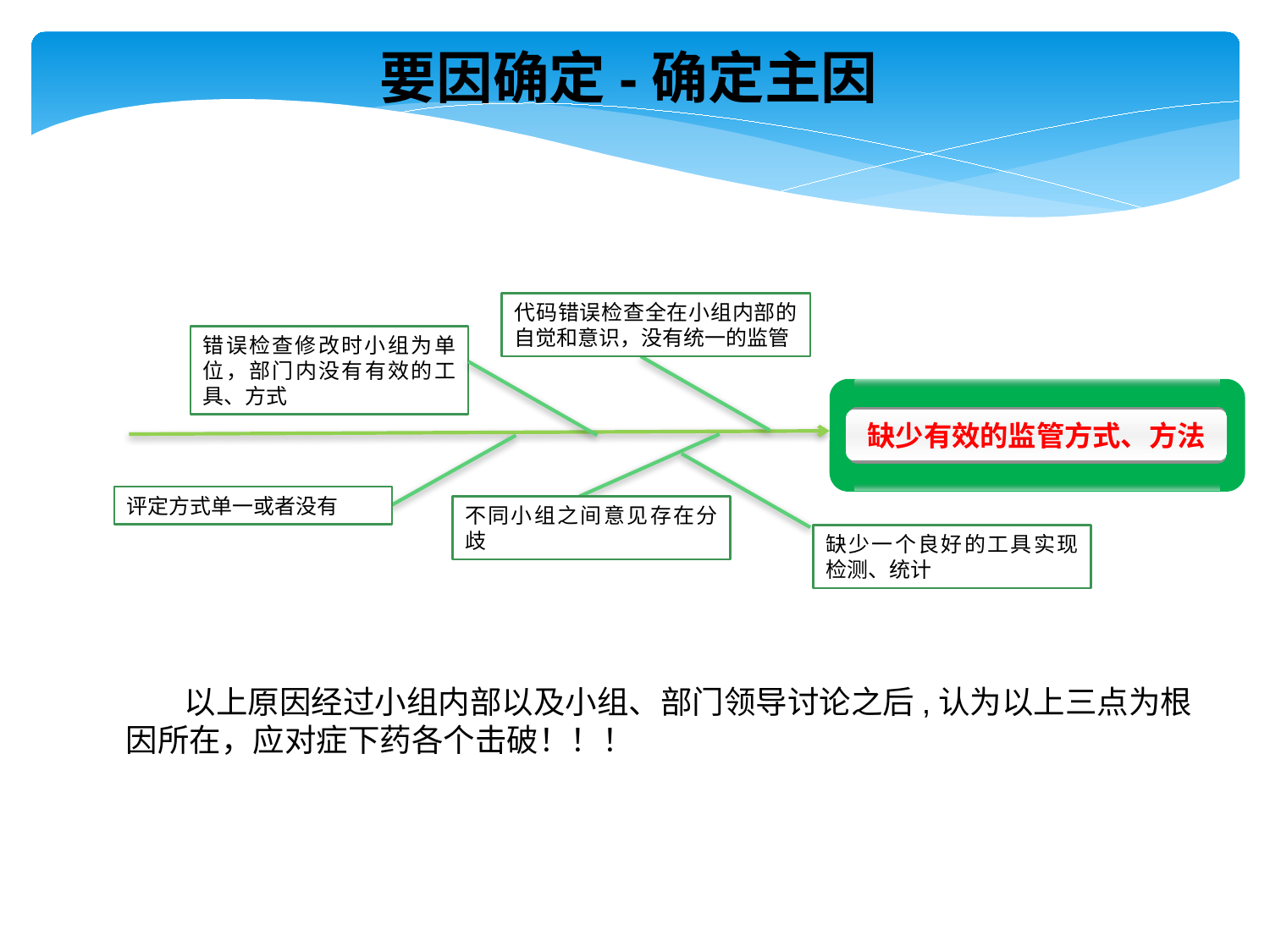

要因确定-确定主因
代码错误检查全在小组内部的自觉和意识，没有统一的监管
错误检查修改时小组为单位，部门内没有有效的工具、方式

缺少有效的监管方式、方法

评定方式单一或者没有
不同小组之间意见存在分歧
缺少一个良好的工具实现检测、统计
       以上原因经过小组内部以及小组、部门领导讨论之后,认为以上三点为根因所在，应对症下药各个击破！！！